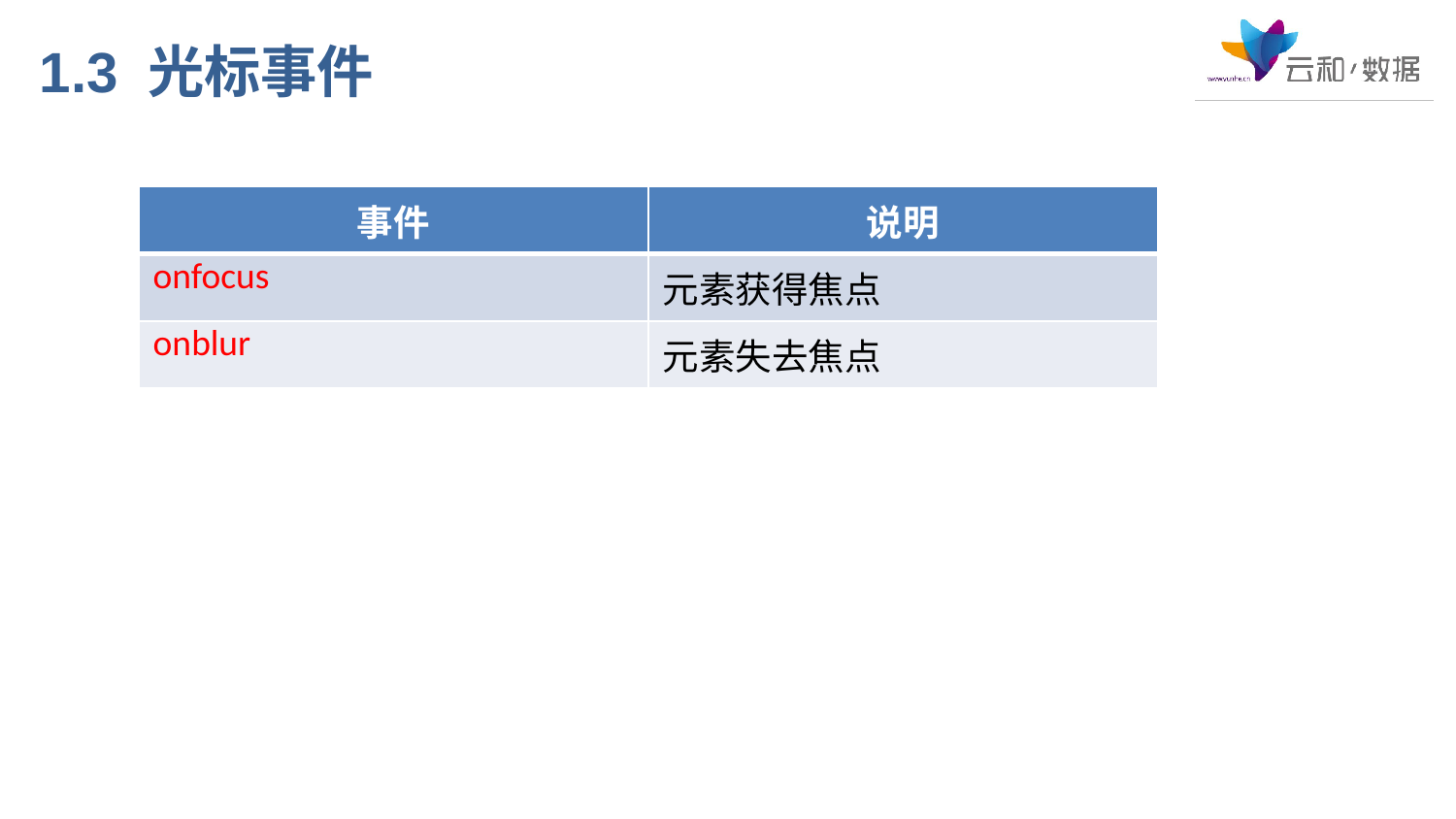

# 1.3 光标事件
| 事件 | 说明 |
| --- | --- |
| onfocus | 元素获得焦点 |
| onblur | 元素失去焦点 |
9